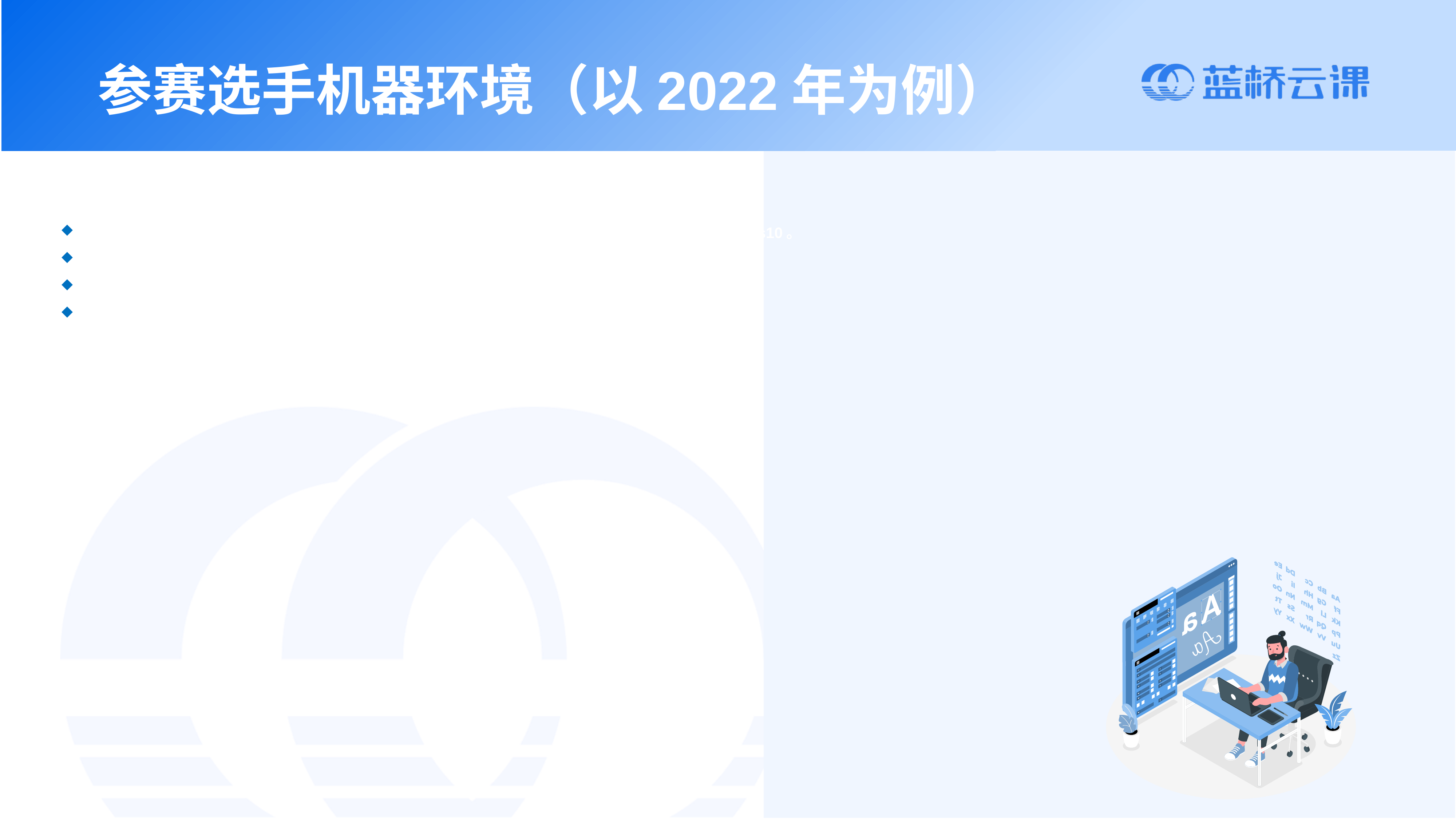

参赛选手机器环境（以2022年为例）
X86兼容机器，内存不小于1G，硬盘不小于60G操作系统：Windows7、Windows8 或 Windows10。
C/C++开发环境：Dev-cpp 5.4.0 C/C++ API 帮助文档
Java开发环境：JDK 1.8 Eclipse-java-2020-06 API 帮助文档
Python环境：Python 3.8.6  IDLE（Python 自带编辑器）